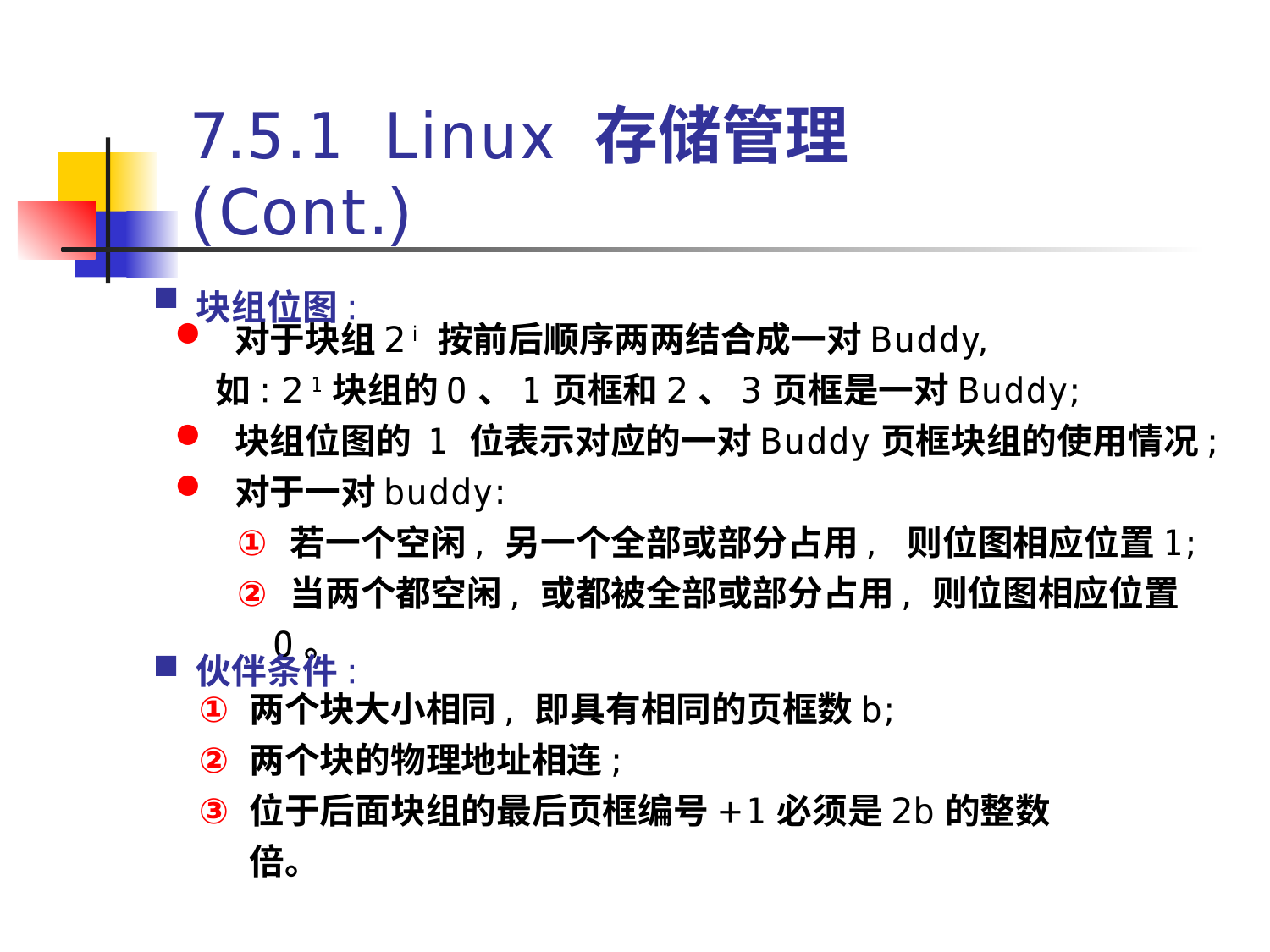

7.5.1  Linux 存储管理(Cont.)
 块组位图:
  对于块组2 i 按前后顺序两两结合成一对Buddy,
    如: 2 1块组的0、1页框和2、3页框是一对Buddy;
  块组位图的 1 位表示对应的一对Buddy页框块组的使用情况;
  对于一对buddy:
 若一个空闲, 另一个全部或部分占用,  则位图相应位置1;
 当两个都空闲, 或都被全部或部分占用, 则位图相应位置0。
 伙伴条件:
两个块大小相同, 即具有相同的页框数b;
两个块的物理地址相连;
位于后面块组的最后页框编号+1必须是2b的整数倍。